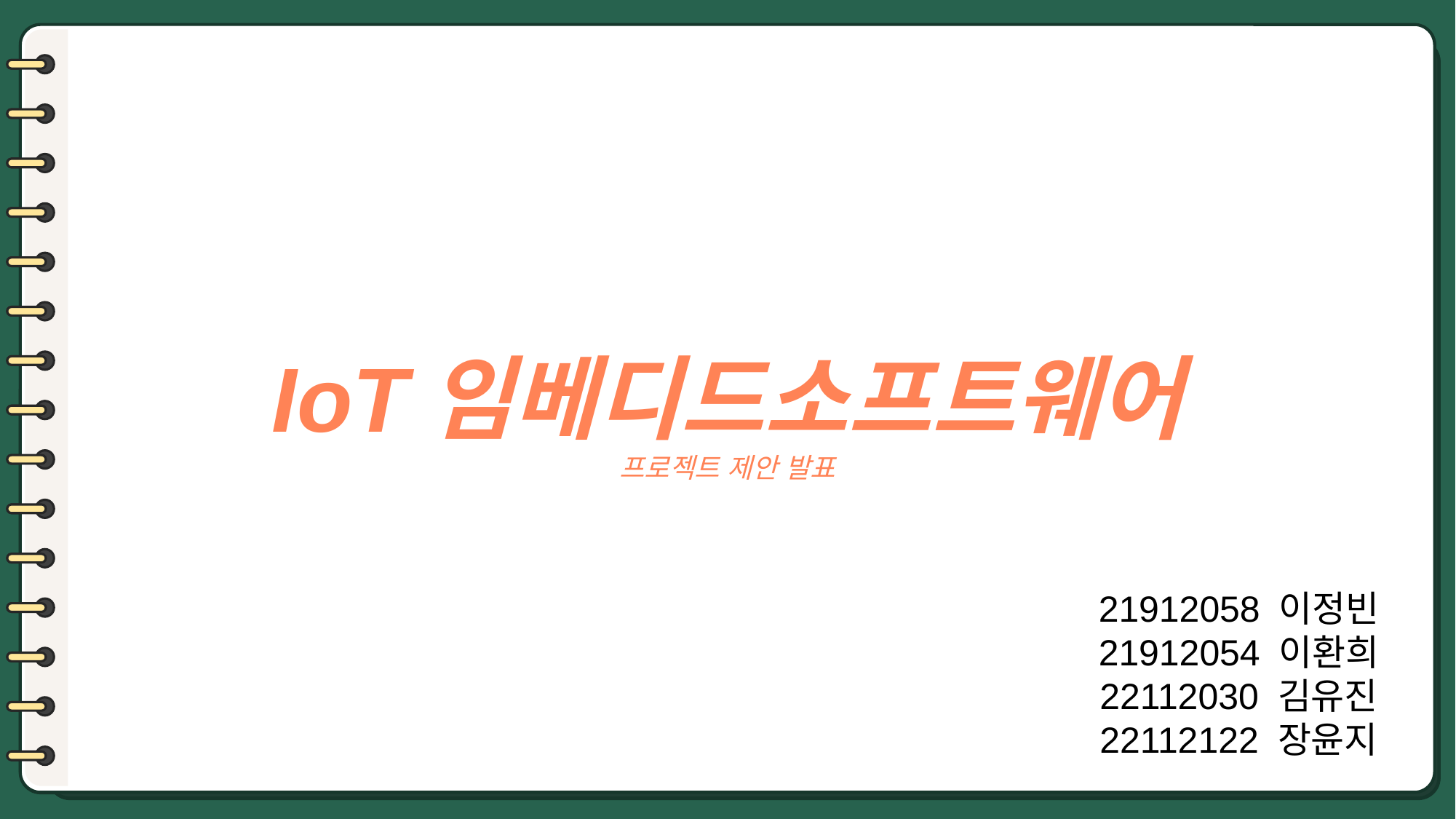

IoT임베디드소프트웨어
프로젝트 제안 발표

21912058 이정빈
21912054 이환희
22112030 김유진
22112122 장윤지